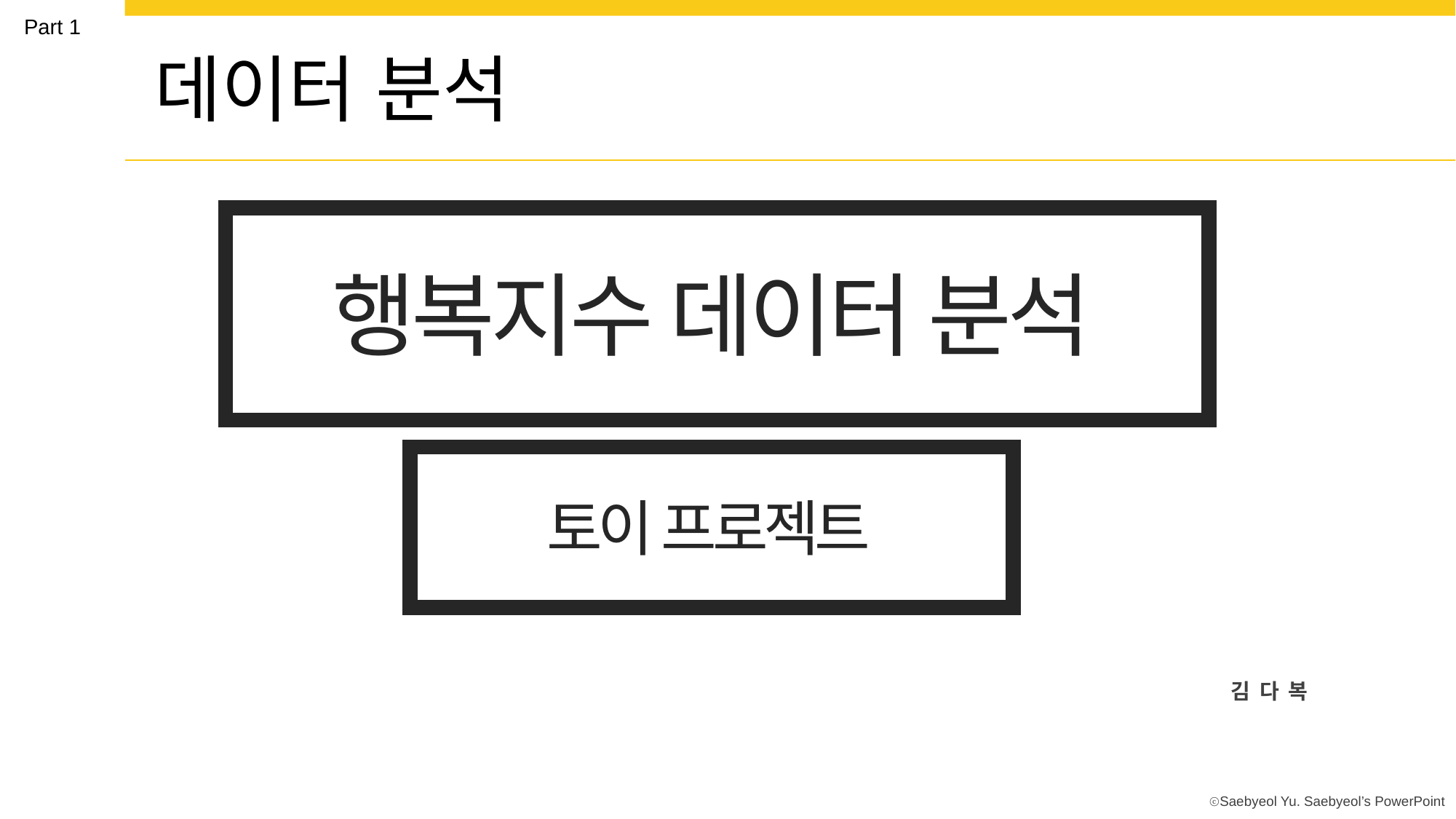

Part 1
데이터 분석

행복지수 데이터 분석

토이 프로젝트

김다복